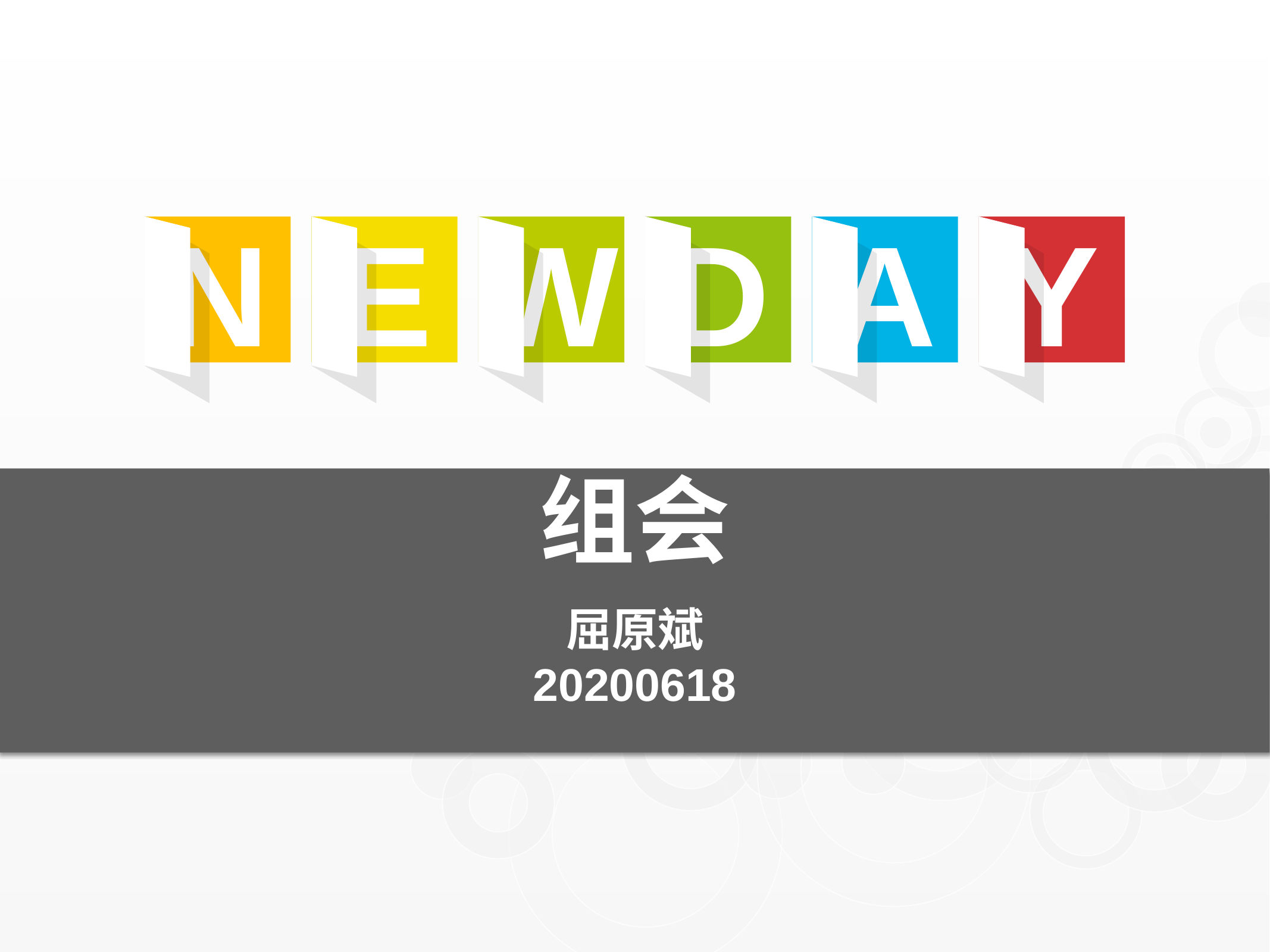

E

W

D

A

Y

N

组会
屈原斌
20200618